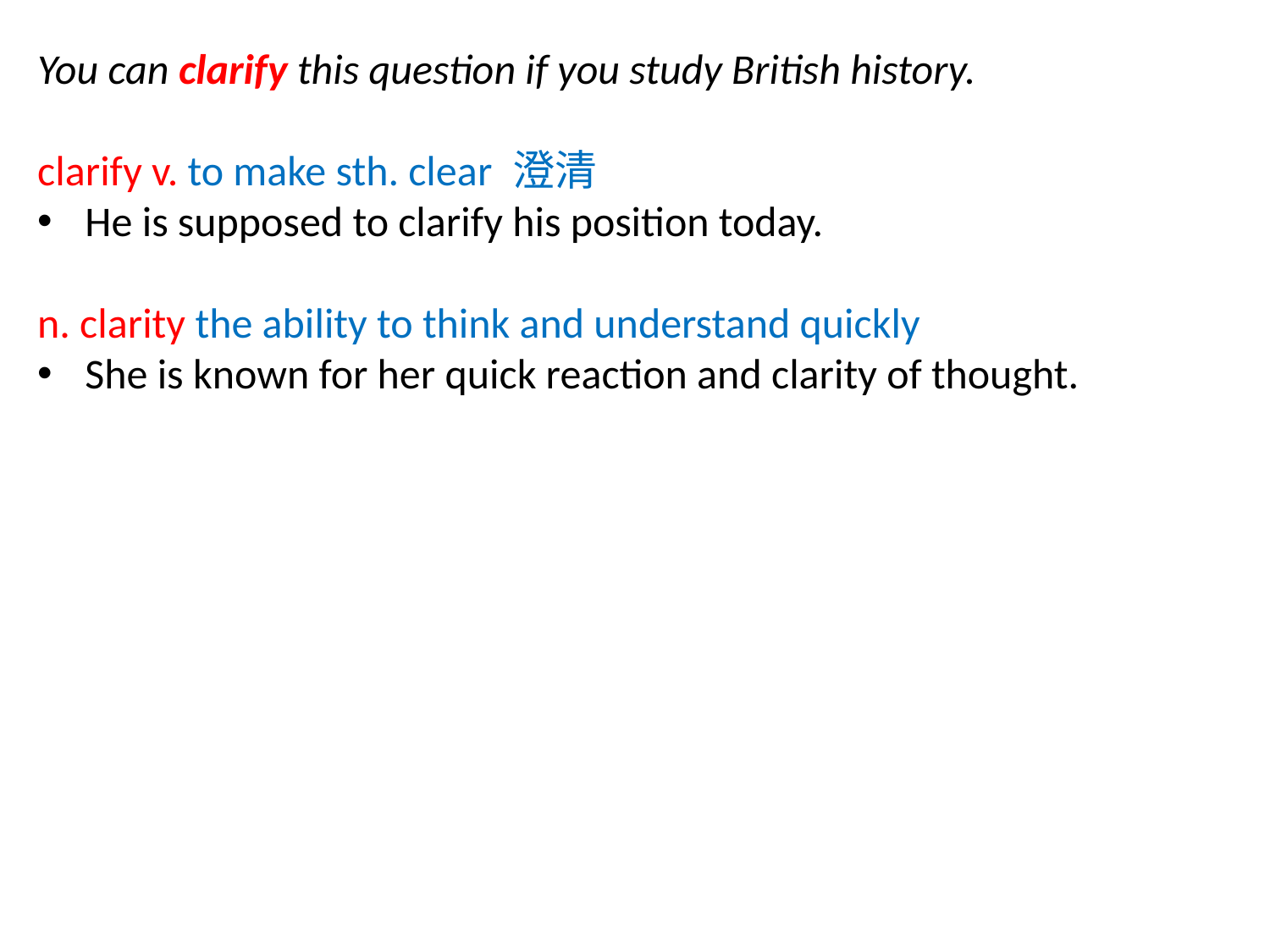

You can clarify this question if you study British history.

clarify v. to make sth. clear 澄清
He is supposed to clarify his position today.

n. clarity the ability to think and understand quickly
She is known for her quick reaction and clarity of thought.